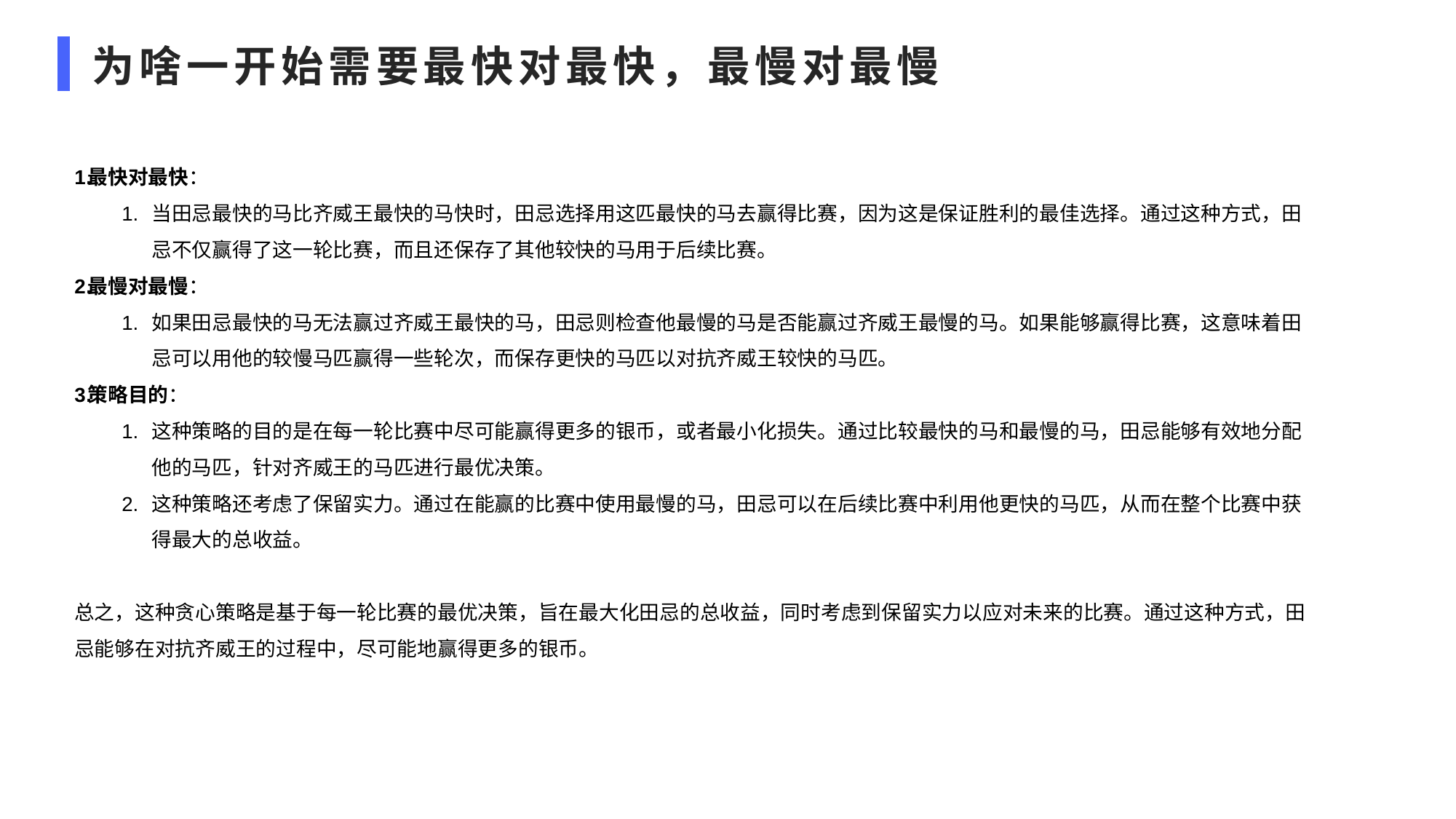

为啥一开始需要最快对最快，最慢对最慢
最快对最快：
当田忌最快的马比齐威王最快的马快时，田忌选择用这匹最快的马去赢得比赛，因为这是保证胜利的最佳选择。通过这种方式，田忌不仅赢得了这一轮比赛，而且还保存了其他较快的马用于后续比赛。
最慢对最慢：
如果田忌最快的马无法赢过齐威王最快的马，田忌则检查他最慢的马是否能赢过齐威王最慢的马。如果能够赢得比赛，这意味着田忌可以用他的较慢马匹赢得一些轮次，而保存更快的马匹以对抗齐威王较快的马匹。
策略目的：
这种策略的目的是在每一轮比赛中尽可能赢得更多的银币，或者最小化损失。通过比较最快的马和最慢的马，田忌能够有效地分配他的马匹，针对齐威王的马匹进行最优决策。
这种策略还考虑了保留实力。通过在能赢的比赛中使用最慢的马，田忌可以在后续比赛中利用他更快的马匹，从而在整个比赛中获得最大的总收益。

总之，这种贪心策略是基于每一轮比赛的最优决策，旨在最大化田忌的总收益，同时考虑到保留实力以应对未来的比赛。通过这种方式，田忌能够在对抗齐威王的过程中，尽可能地赢得更多的银币。